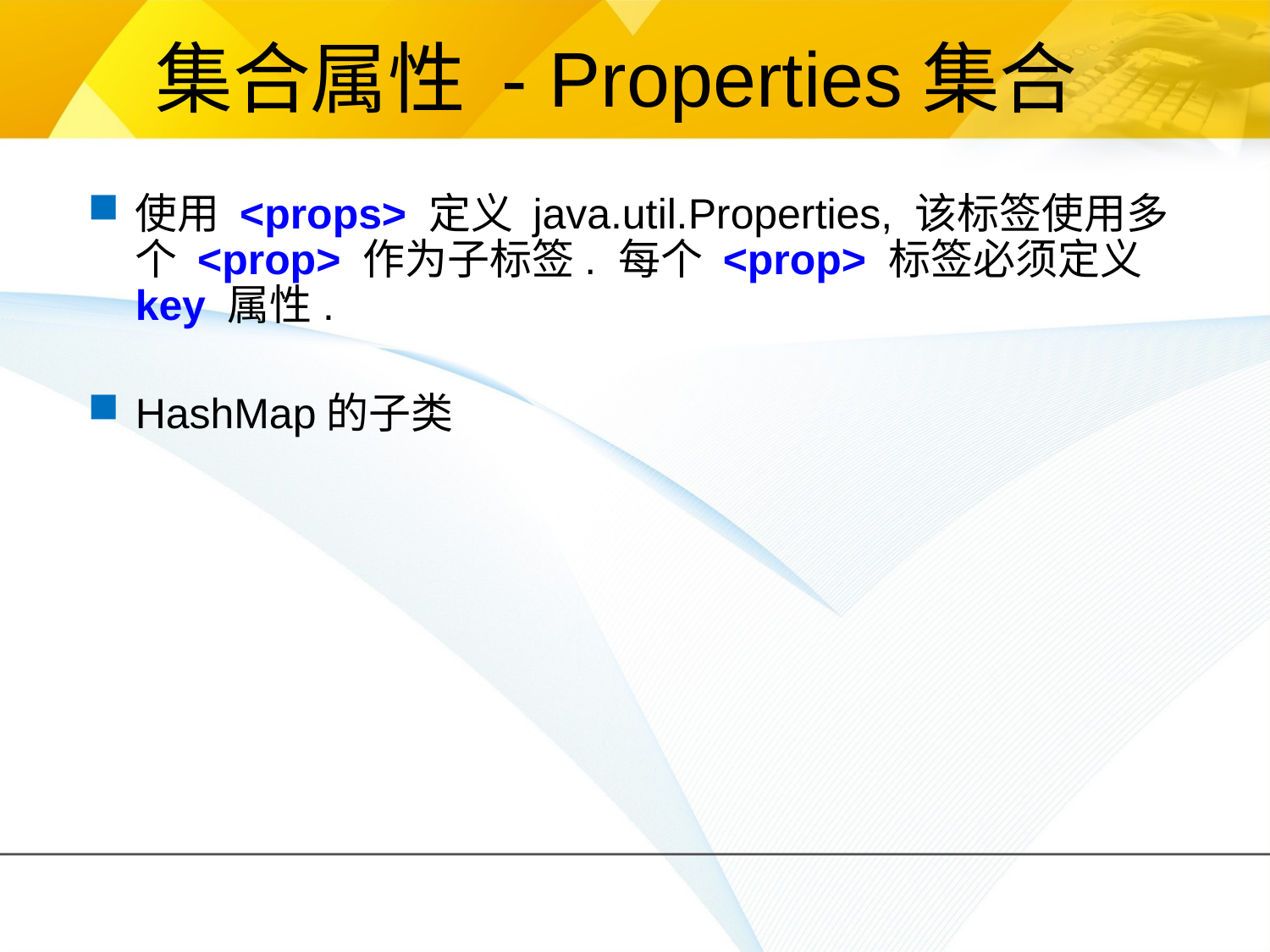

# 集合属性 - Properties集合
使用 <props> 定义 java.util.Properties, 该标签使用多个 <prop> 作为子标签. 每个 <prop> 标签必须定义 key 属性.

HashMap的子类